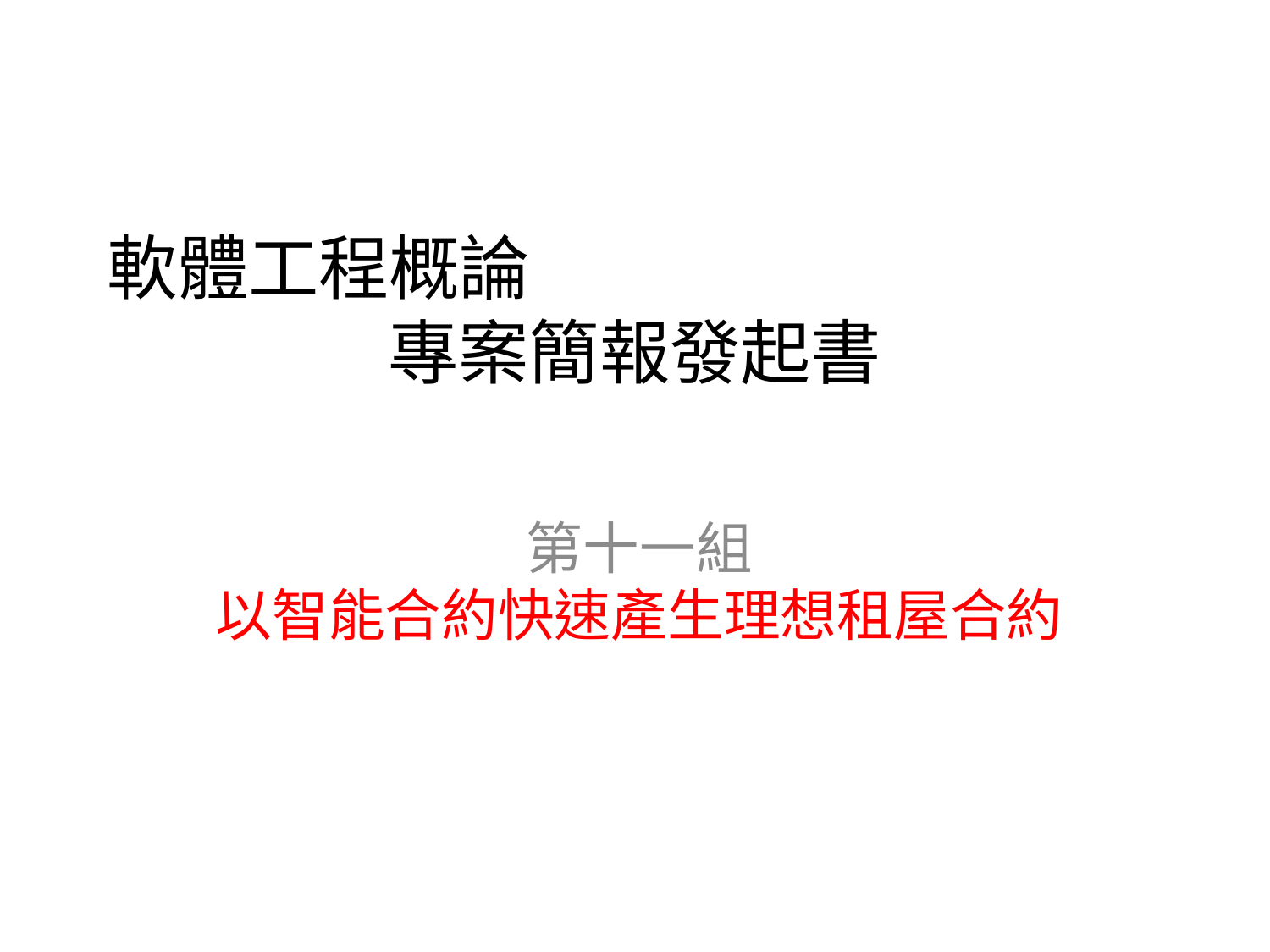

軟體工程概論
專案簡報發起書
第十一組
以智能合約快速產生理想租屋合約